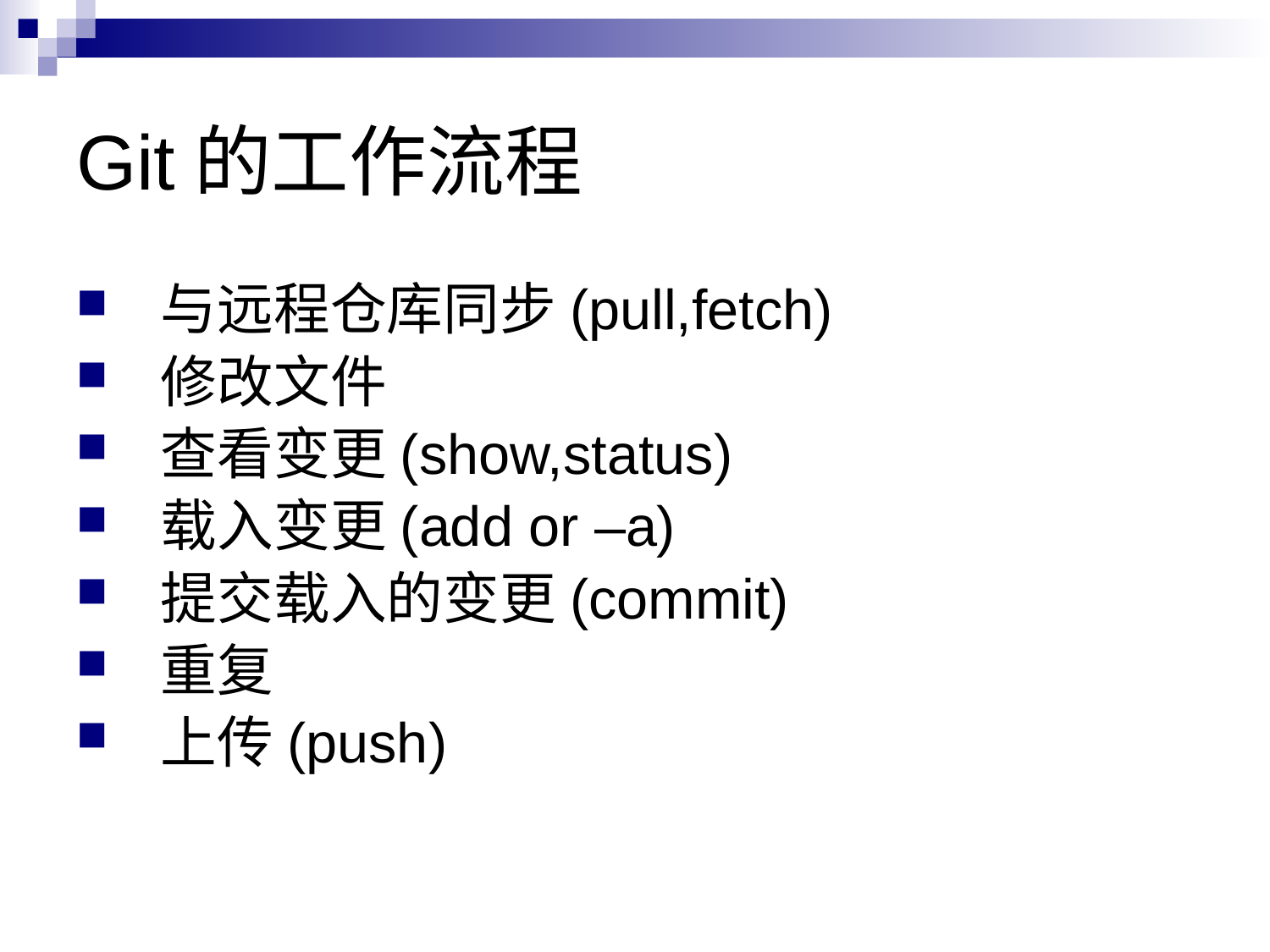

# Git的工作流程
与远程仓库同步(pull,fetch)
修改文件
查看变更(show,status)
载入变更(add or –a)
提交载入的变更(commit)
重复
上传(push)